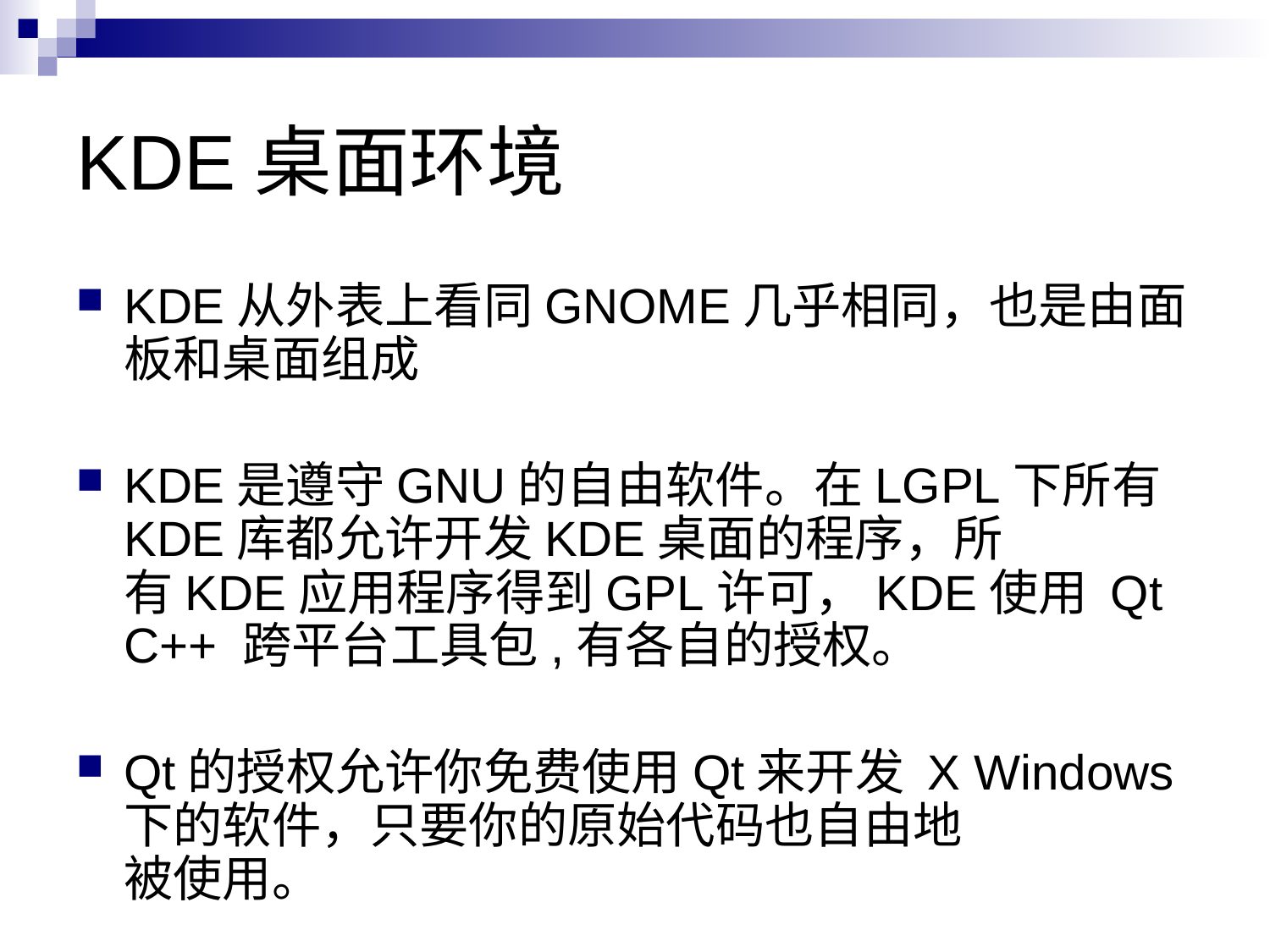

# KDE桌面环境
KDE从外表上看同GNOME几乎相同，也是由面板和桌面组成

KDE是遵守GNU的自由软件。在LGPL下所有KDE库都允许开发KDE桌面的程序，所
有KDE应用程序得到GPL许可，KDE使用 Qt C++ 跨平台工具包,有各自的授权。

Qt的授权允许你免费使用Qt来开发 X Windows下的软件，只要你的原始代码也自由地
被使用。